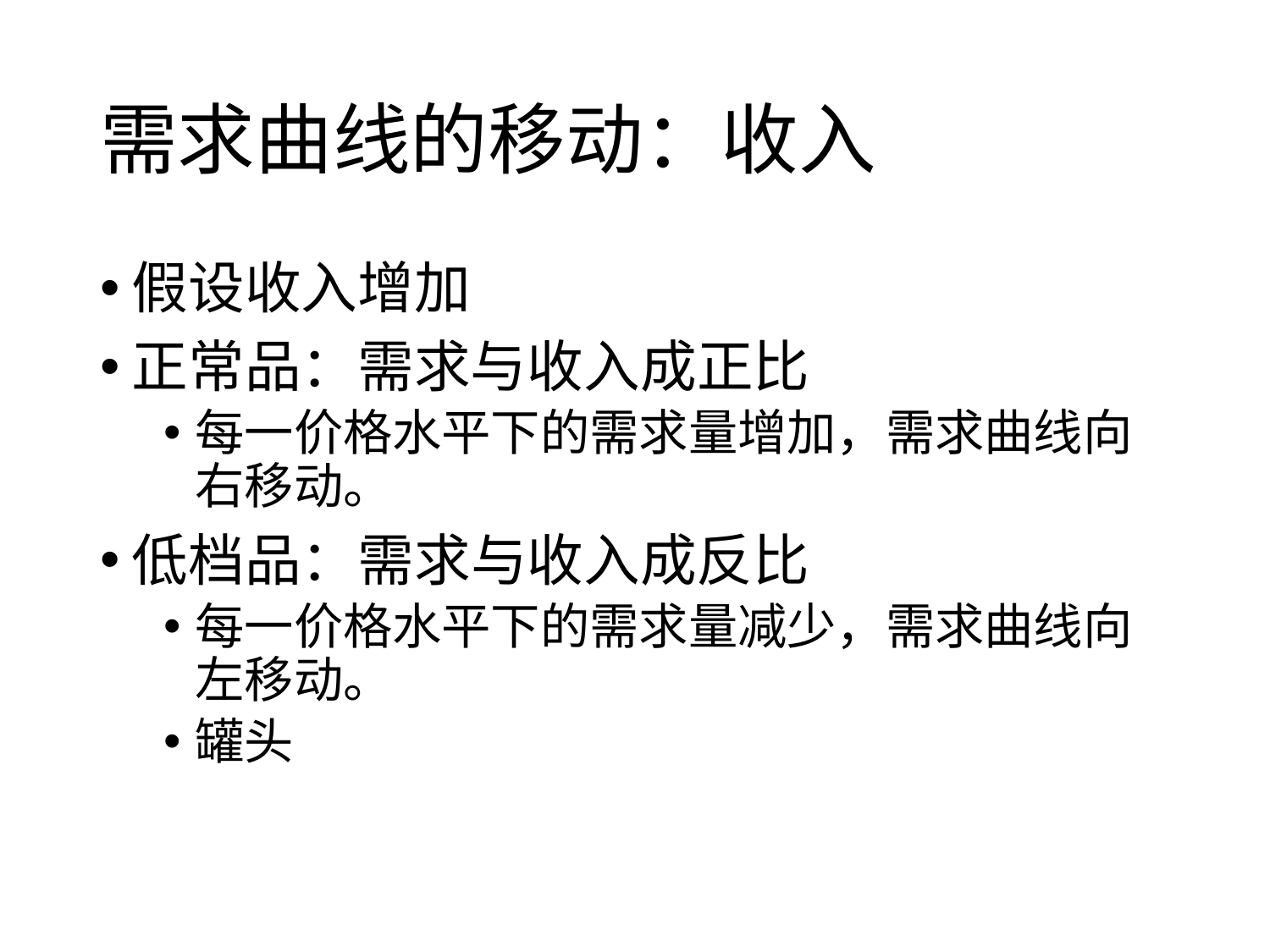

# 需求曲线的移动：收入
假设收入增加
正常品：需求与收入成正比
每一价格水平下的需求量增加，需求曲线向右移动。
低档品：需求与收入成反比
每一价格水平下的需求量减少，需求曲线向左移动。
罐头